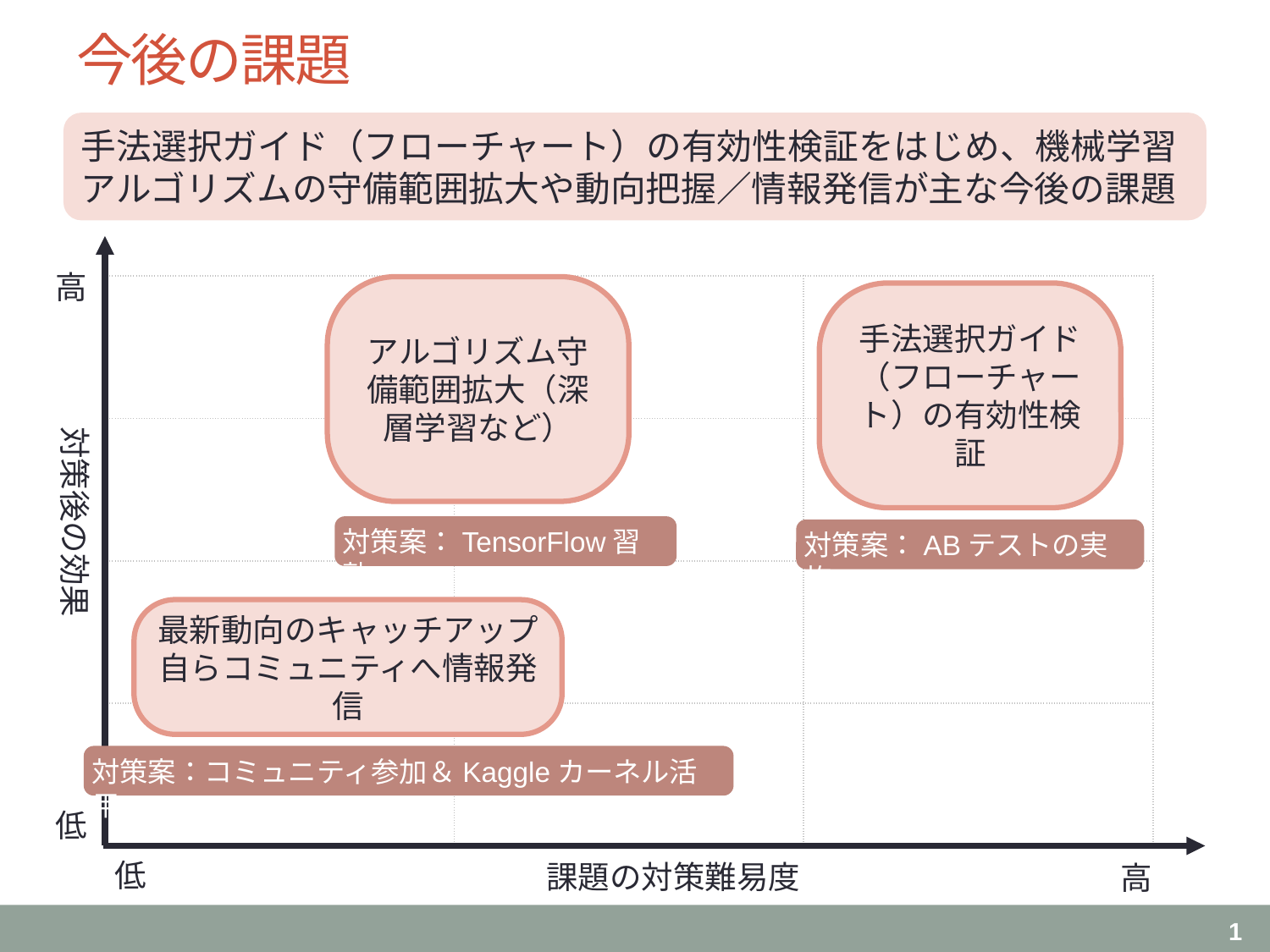

# 今後の課題
手法選択ガイド（フローチャート）の有効性検証をはじめ、機械学習アルゴリズムの守備範囲拡大や動向把握／情報発信が主な今後の課題
高
|  |  |  |
| --- | --- | --- |
|  |  |  |
|  |  |  |
|  |  |  |
アルゴリズム守備範囲拡大（深層学習など）
手法選択ガイド（フローチャート）の有効性検証
対策後の効果
対策案：TensorFlow習熟
対策案：ABテストの実施
最新動向のキャッチアップ
自らコミュニティへ情報発信
対策案：コミュニティ参加＆Kaggleカーネル活用
低
低
課題の対策難易度
高
1